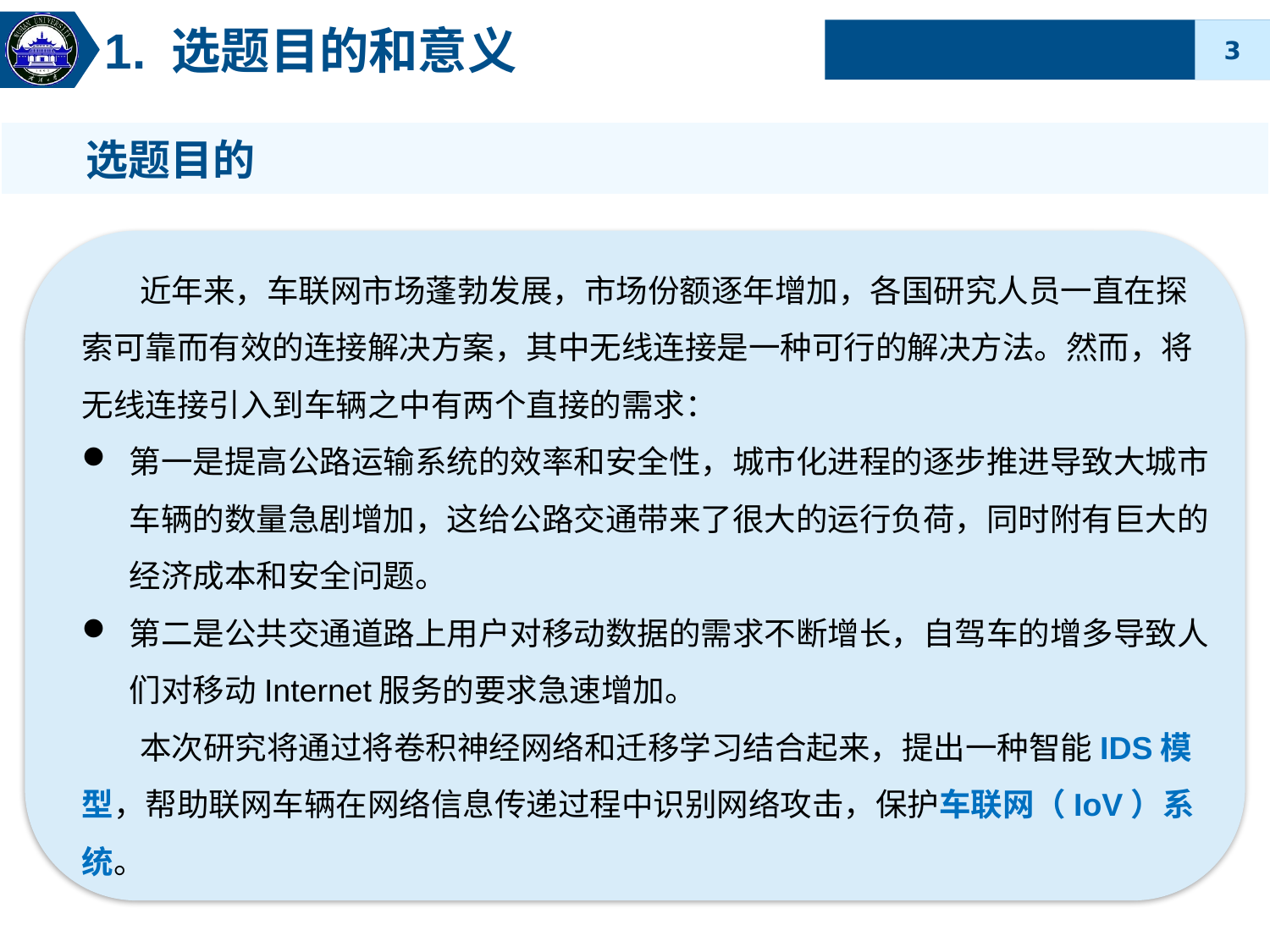

1. 选题目的和意义
        选题目的
       近年来，车联网市场蓬勃发展，市场份额逐年增加，各国研究人员一直在探索可靠而有效的连接解决方案，其中无线连接是一种可行的解决方法。然而，将无线连接引入到车辆之中有两个直接的需求：
第一是提高公路运输系统的效率和安全性，城市化进程的逐步推进导致大城市车辆的数量急剧增加，这给公路交通带来了很大的运行负荷，同时附有巨大的经济成本和安全问题。
第二是公共交通道路上用户对移动数据的需求不断增长，自驾车的增多导致人们对移动Internet服务的要求急速增加。
       本次研究将通过将卷积神经网络和迁移学习结合起来，提出一种智能IDS模型，帮助联网车辆在网络信息传递过程中识别网络攻击，保护车联网（IoV）系统。